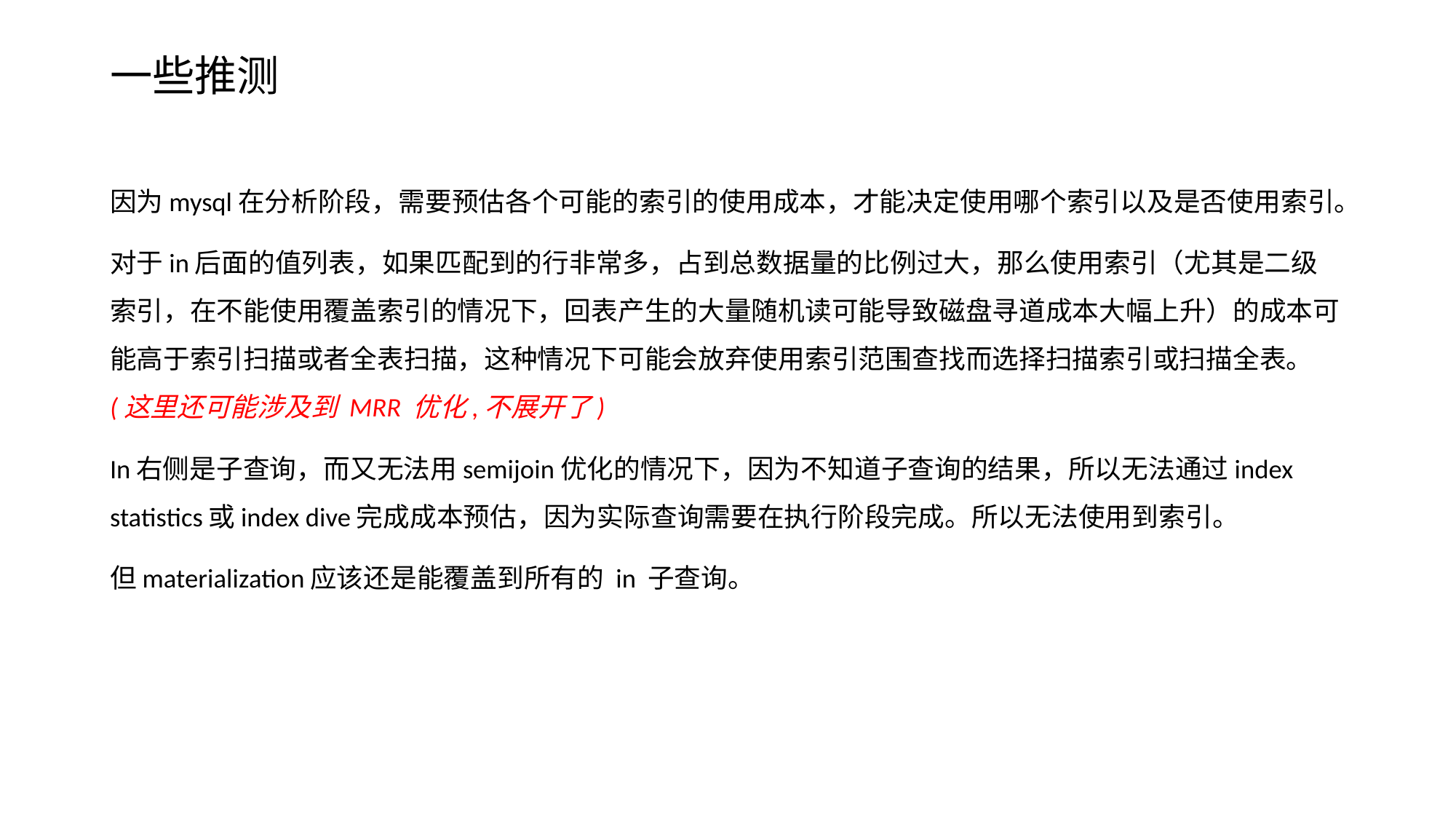

# 一些推测
因为mysql在分析阶段，需要预估各个可能的索引的使用成本，才能决定使用哪个索引以及是否使用索引。
对于in后面的值列表，如果匹配到的行非常多，占到总数据量的比例过大，那么使用索引（尤其是二级索引，在不能使用覆盖索引的情况下，回表产生的大量随机读可能导致磁盘寻道成本大幅上升）的成本可能高于索引扫描或者全表扫描，这种情况下可能会放弃使用索引范围查找而选择扫描索引或扫描全表。(这里还可能涉及到 MRR 优化,不展开了)
In右侧是子查询，而又无法用semijoin优化的情况下，因为不知道子查询的结果，所以无法通过index statistics或index dive完成成本预估，因为实际查询需要在执行阶段完成。所以无法使用到索引。
但materialization应该还是能覆盖到所有的 in 子查询。